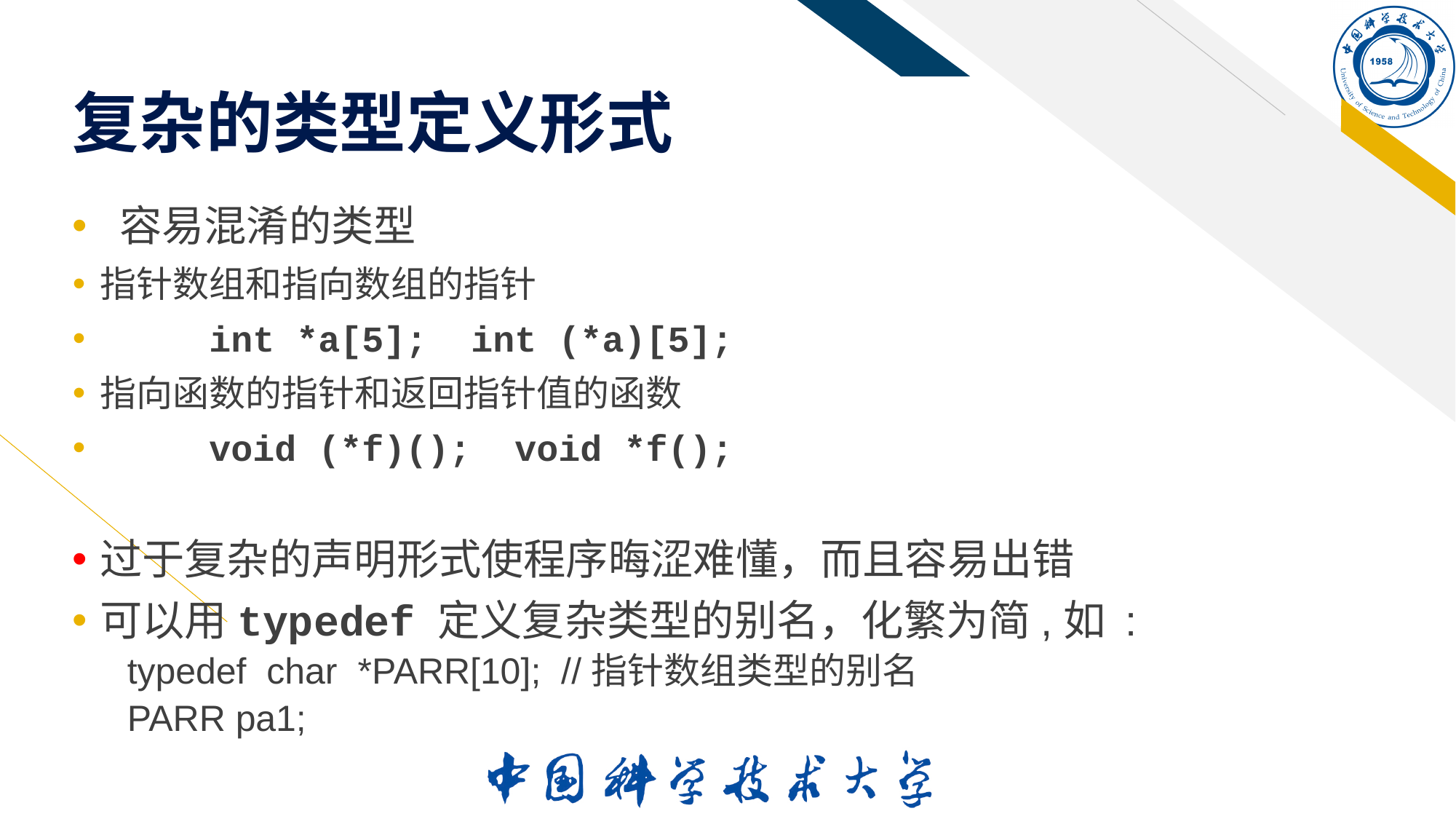

# 复杂的类型定义形式
 容易混淆的类型
指针数组和指向数组的指针
	int *a[5];  int (*a)[5];
指向函数的指针和返回指针值的函数
	void (*f)();  void *f();

过于复杂的声明形式使程序晦涩难懂，而且容易出错
可以用typedef 定义复杂类型的别名，化繁为简,如 :
typedef  char  *PARR[10];  //指针数组类型的别名
PARR pa1;